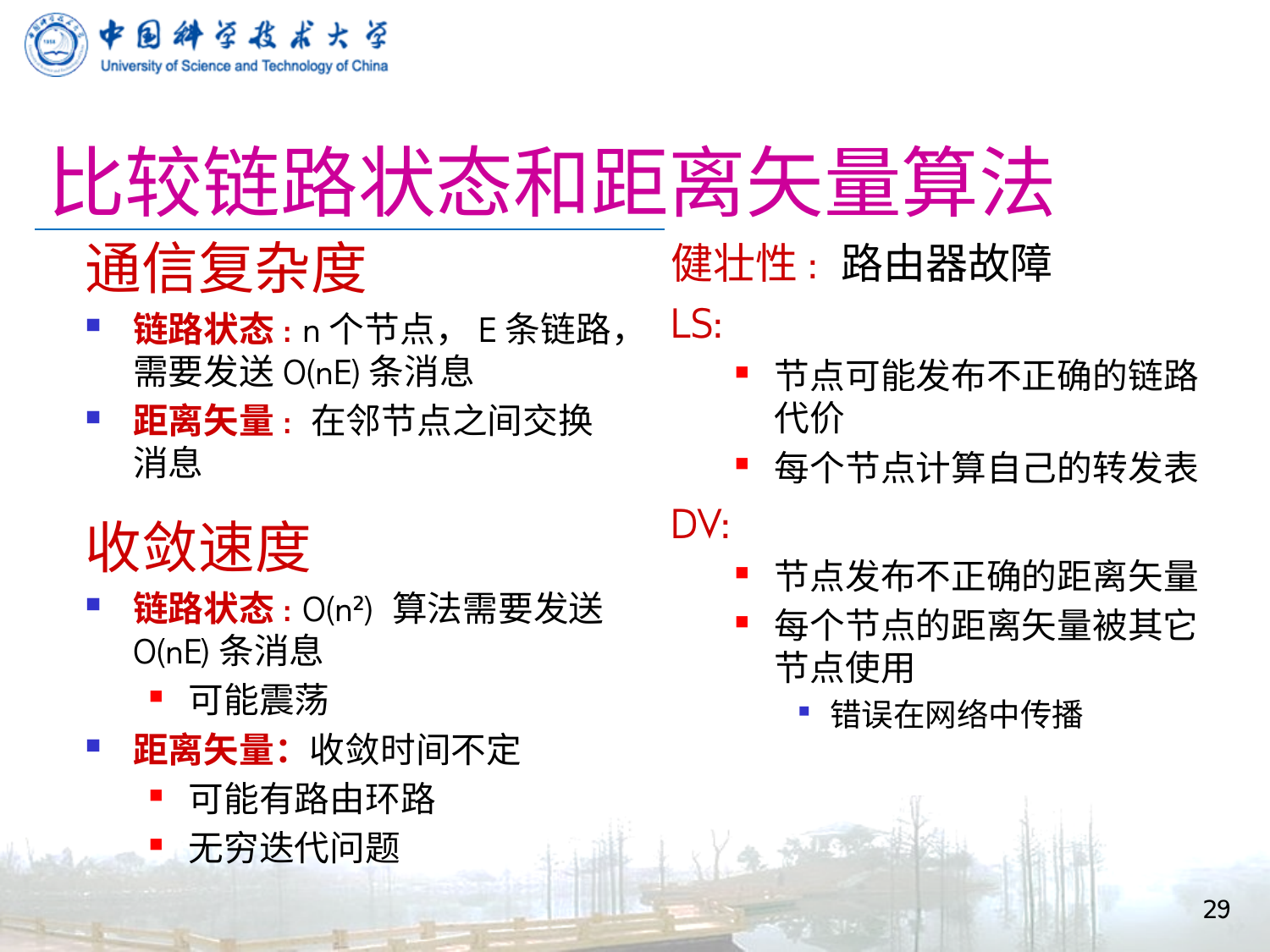

# 比较链路状态和距离矢量算法
通信复杂度
链路状态: n个节点，E条链路，需要发送O(nE)条消息
距离矢量: 在邻节点之间交换消息
收敛速度
链路状态: O(n2) 算法需要发送 O(nE)条消息
可能震荡
距离矢量：收敛时间不定
可能有路由环路
无穷迭代问题
健壮性: 路由器故障
LS:
节点可能发布不正确的链路代价
每个节点计算自己的转发表
DV:
节点发布不正确的距离矢量
每个节点的距离矢量被其它节点使用
错误在网络中传播
29